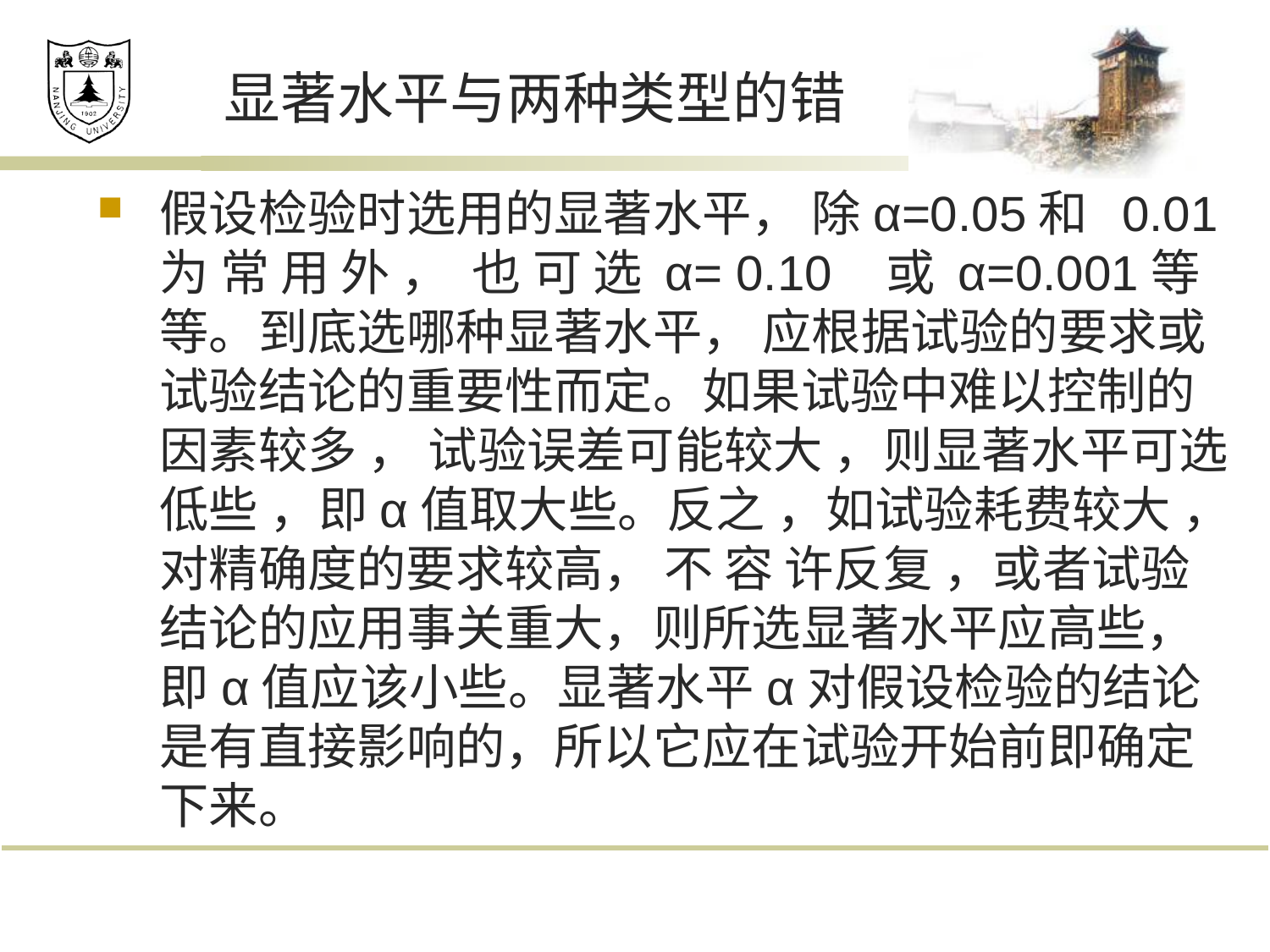

# 显著水平与两种类型的错
假设检验时选用的显著水平， 除α=0.05和  0.01  为 常 用 外 ，  也 可 选 α= 0.10   或 α=0.001等等。到底选哪种显著水平， 应根据试验的要求或试验结论的重要性而定。如果试验中难以控制的因素较多 ， 试验误差可能较大 ，则显著水平可选低些 ，即α值取大些。反之 ，如试验耗费较大 ， 对精确度的要求较高， 不 容 许反复 ，或者试验结论的应用事关重大，则所选显著水平应高些，即α值应该小些。显著水平α对假设检验的结论是有直接影响的，所以它应在试验开始前即确定下来。